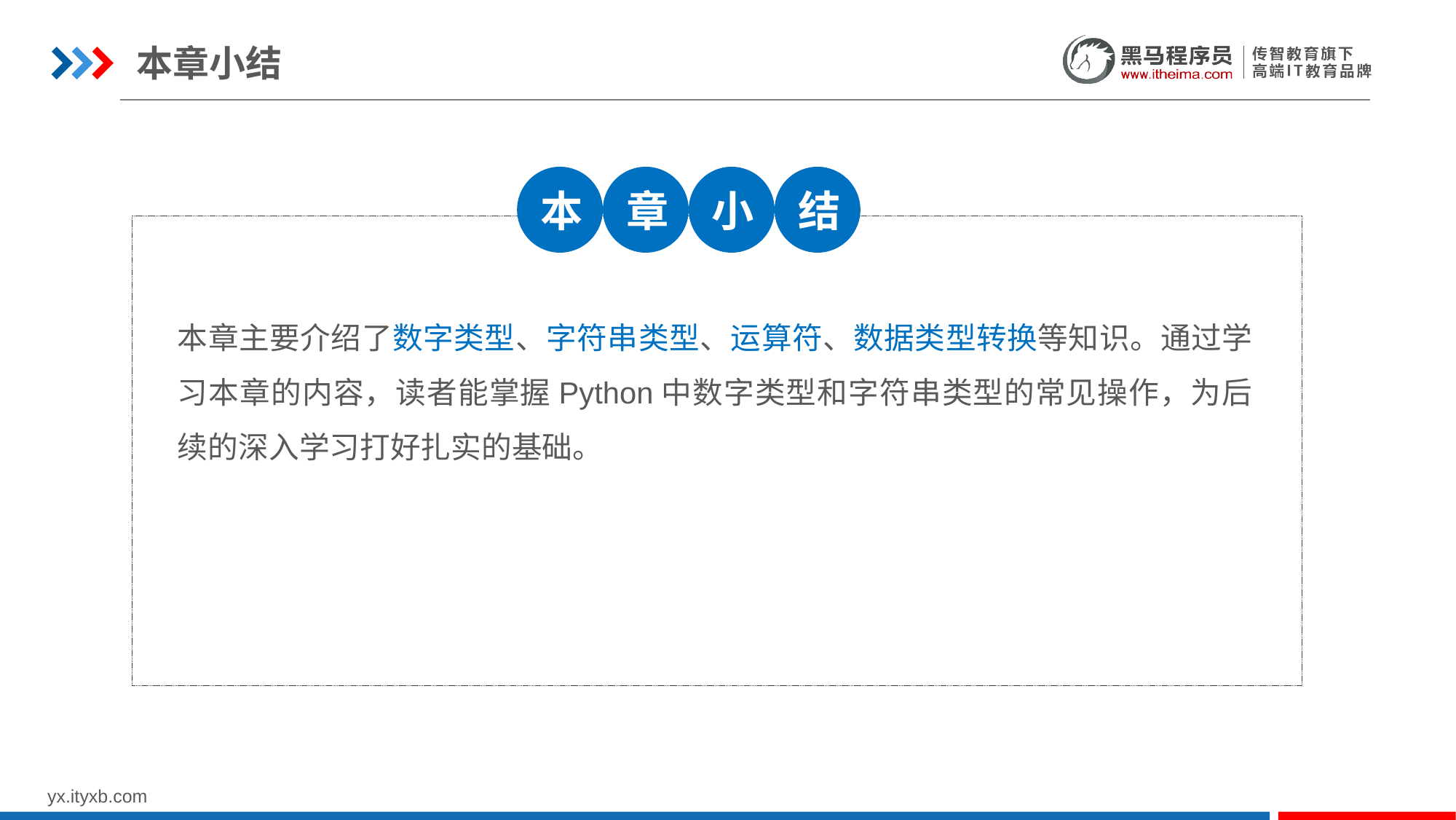

本章小结
本
章
小
结

本章主要介绍了数字类型、字符串类型、运算符、数据类型转换等知识。通过学习本章的内容，读者能掌握Python中数字类型和字符串类型的常见操作，为后续的深入学习打好扎实的基础。